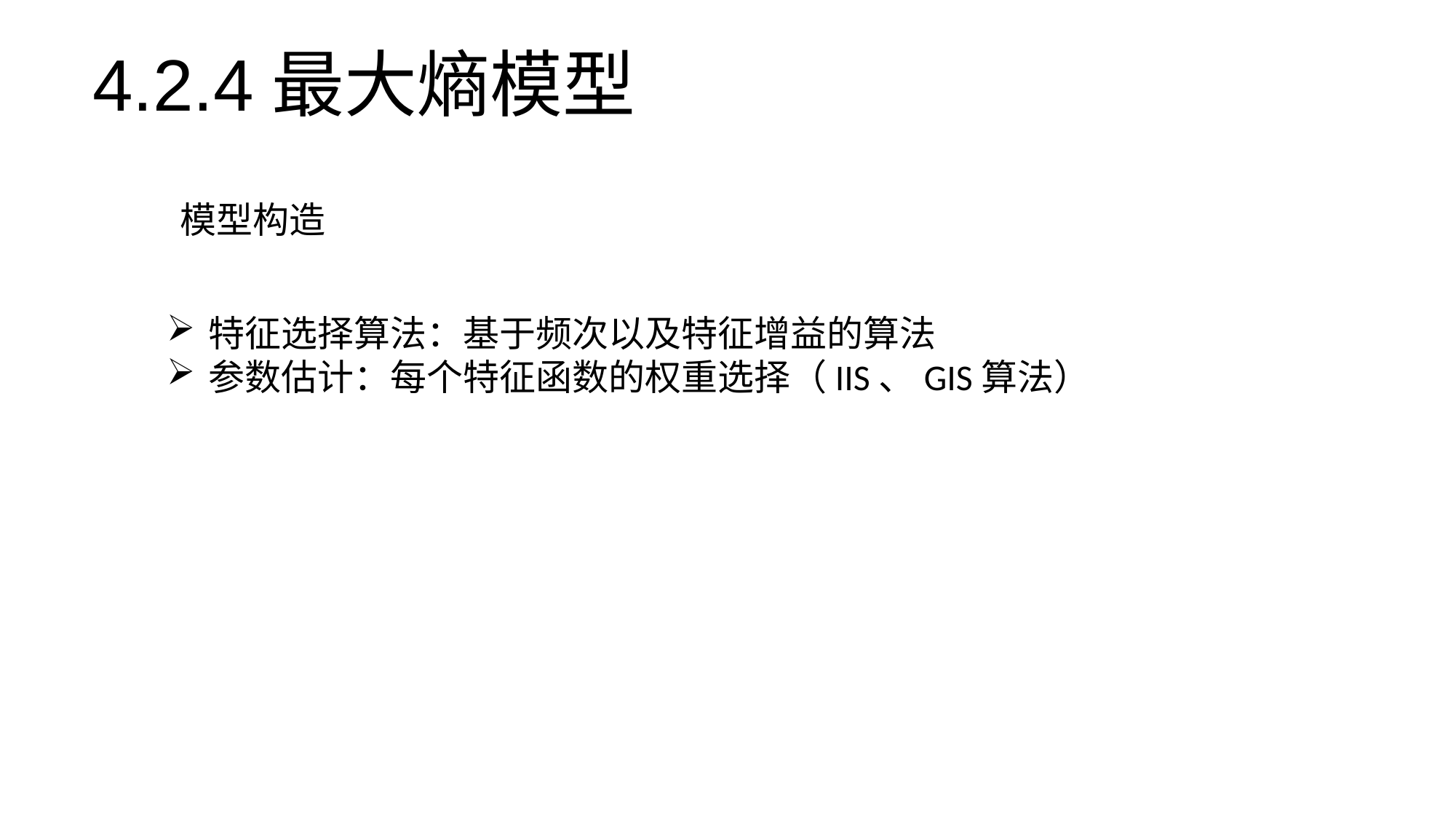

4.2.4最大熵模型
模型构造
特征选择算法：基于频次以及特征增益的算法
参数估计：每个特征函数的权重选择（IIS、GIS算法）